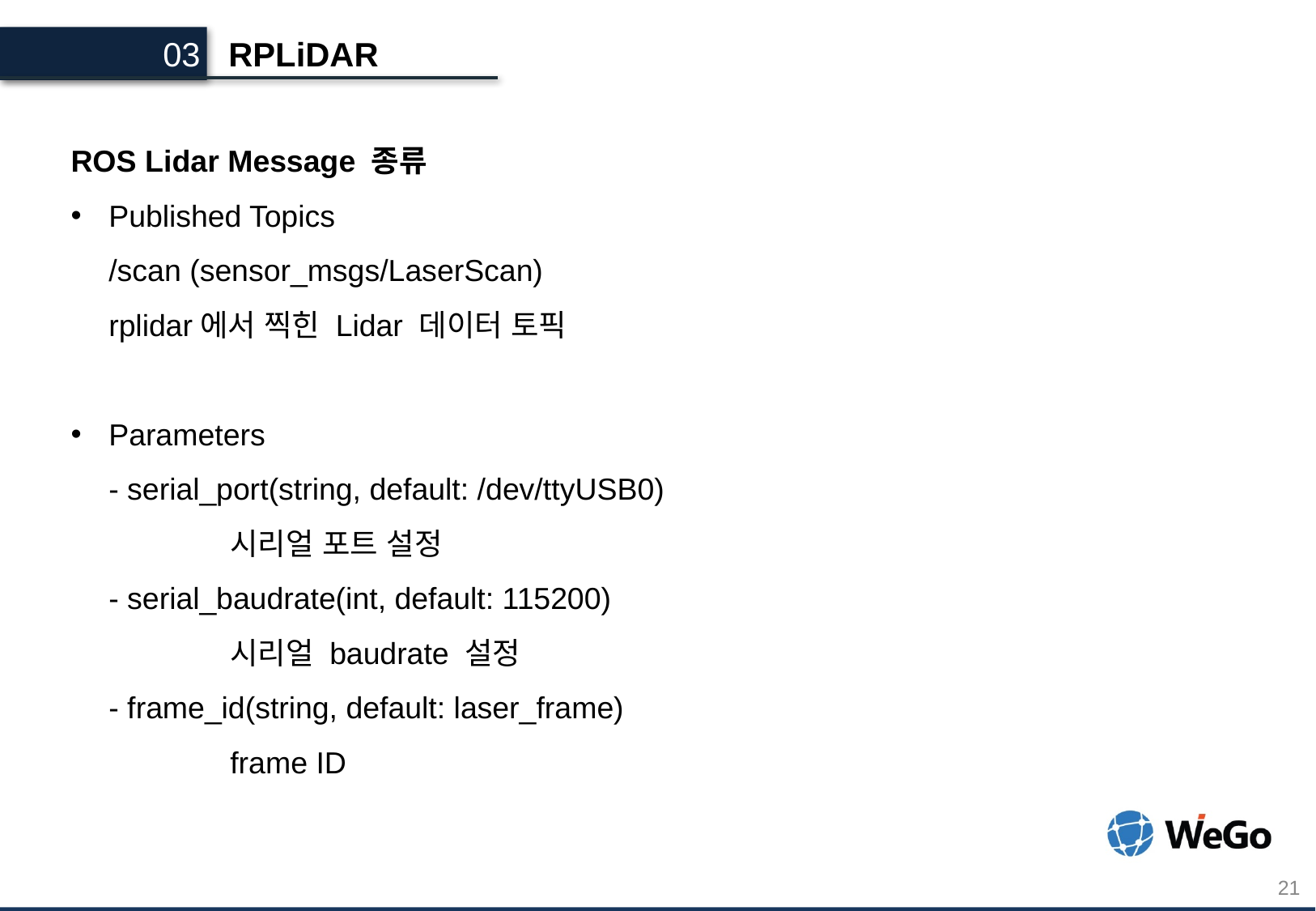

RPLiDAR

03.
ROS Lidar Message 종류
Published Topics
/scan (sensor_msgs/LaserScan)
rplidar에서 찍힌 Lidar 데이터 토픽

Parameters
- serial_port(string, default: /dev/ttyUSB0)
	시리얼 포트 설정
- serial_baudrate(int, default: 115200)
	시리얼 baudrate 설정
- frame_id(string, default: laser_frame)
	frame ID
21